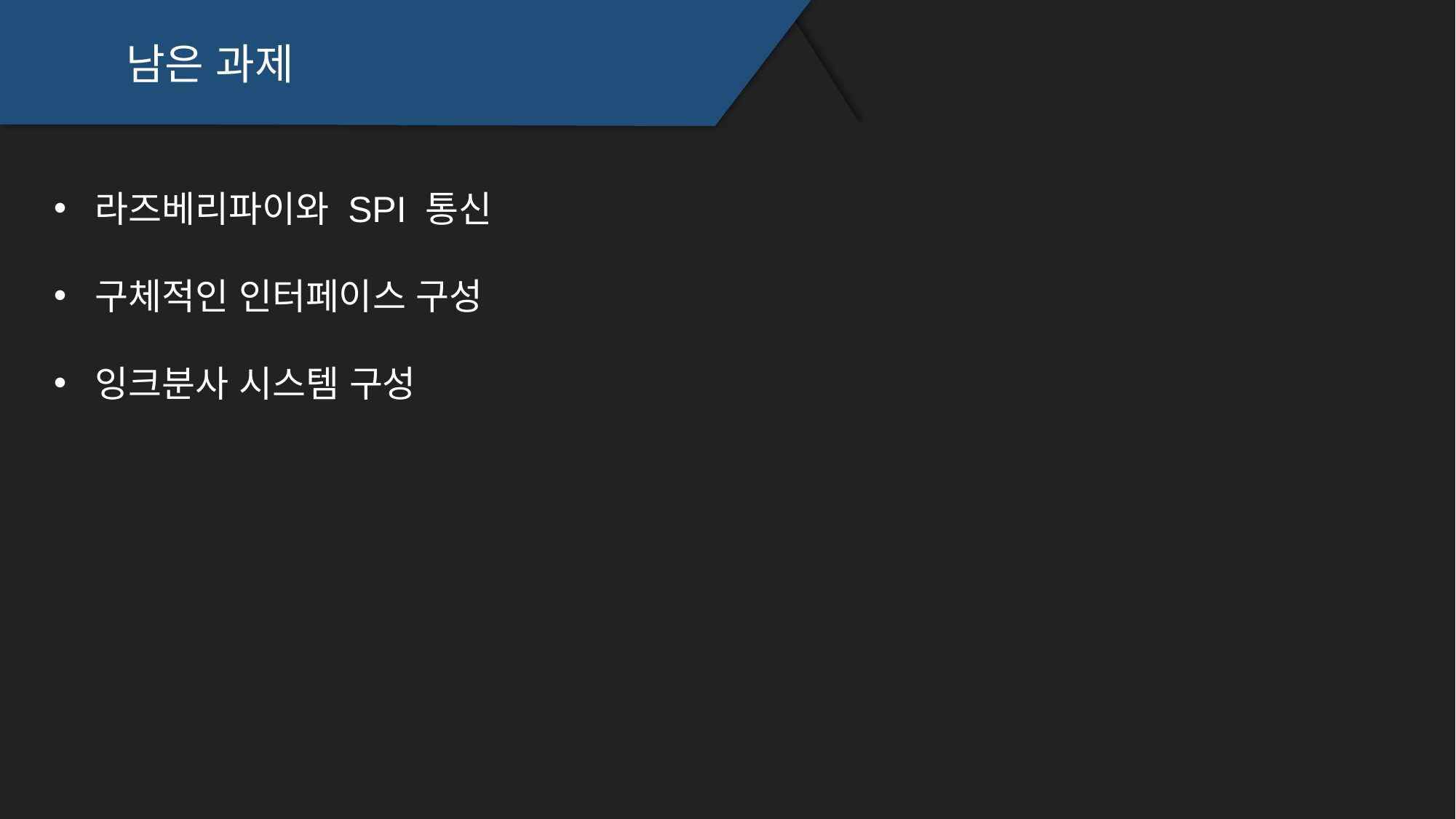

남은 과제
라즈베리파이와 SPI 통신

구체적인 인터페이스 구성

잉크분사 시스템 구성